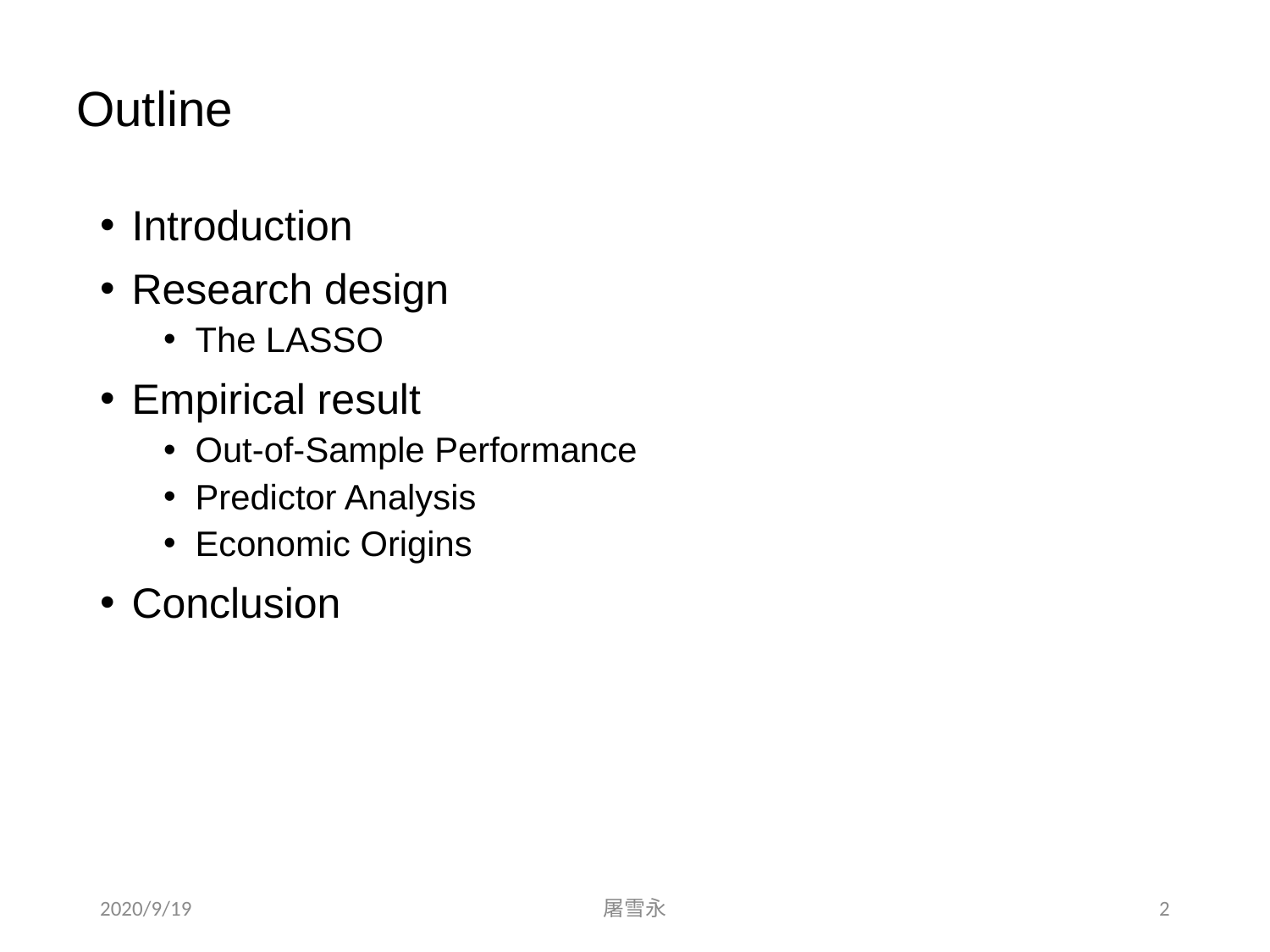

# Outline
Introduction
Research design
The LASSO
Empirical result
Out-of-Sample Performance
Predictor Analysis
Economic Origins
Conclusion

2020/9/19
屠雪永
2